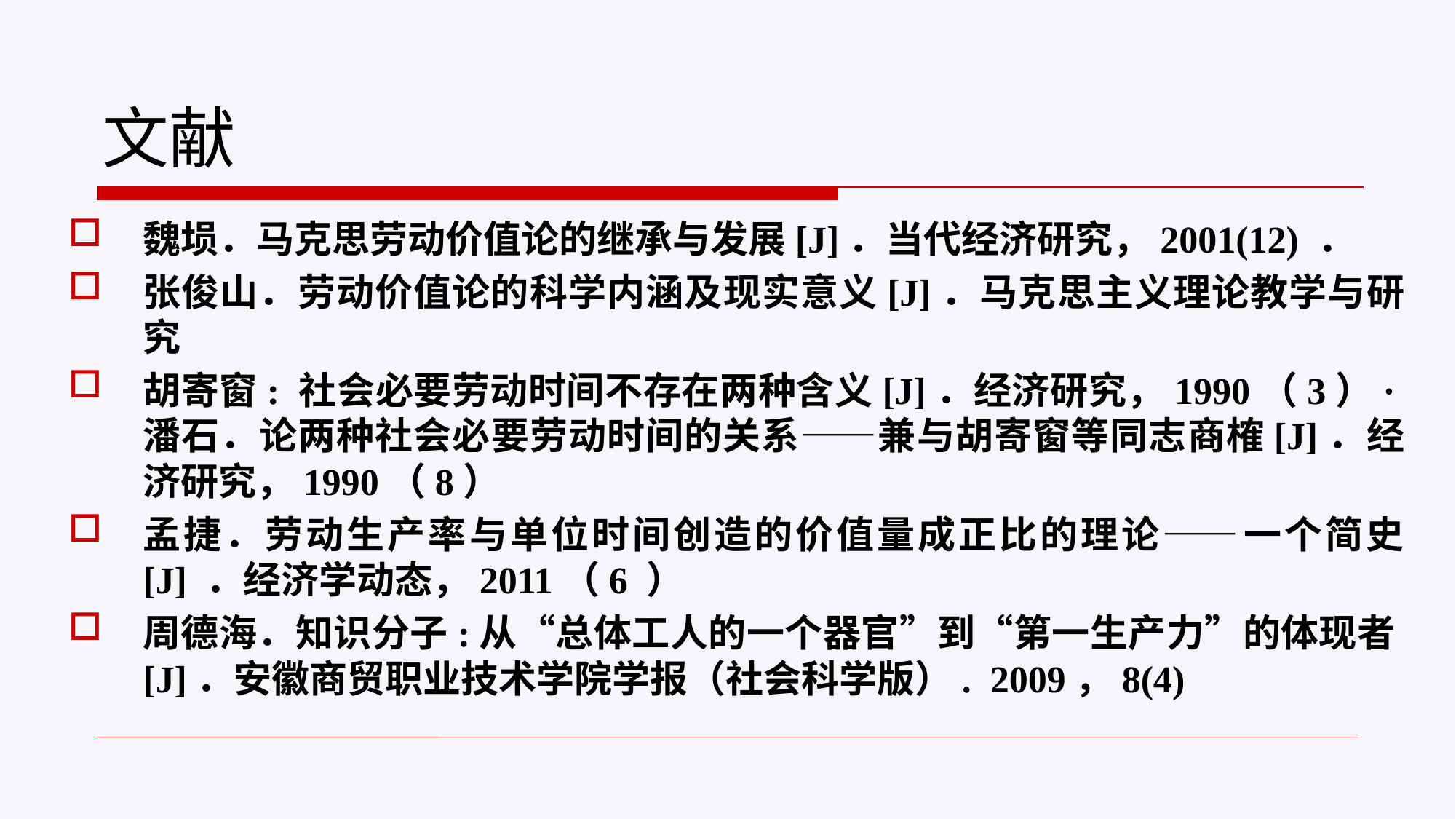

# 文献
魏埙．马克思劳动价值论的继承与发展[J]．当代经济研究，2001(12) ．
张俊山．劳动价值论的科学内涵及现实意义[J]．马克思主义理论教学与研究
胡寄窗: 社会必要劳动时间不存在两种含义[J]．经济研究，1990（3）·潘石．论两种社会必要劳动时间的关系——兼与胡寄窗等同志商榷[J]．经济研究，1990（8）
孟捷．劳动生产率与单位时间创造的价值量成正比的理论——一个简史 [J] ．经济学动态，2011（6 ）
周德海．知识分子:从“总体工人的一个器官”到“第一生产力”的体现者[J]．安徽商贸职业技术学院学报（社会科学版）.  2009，8(4)